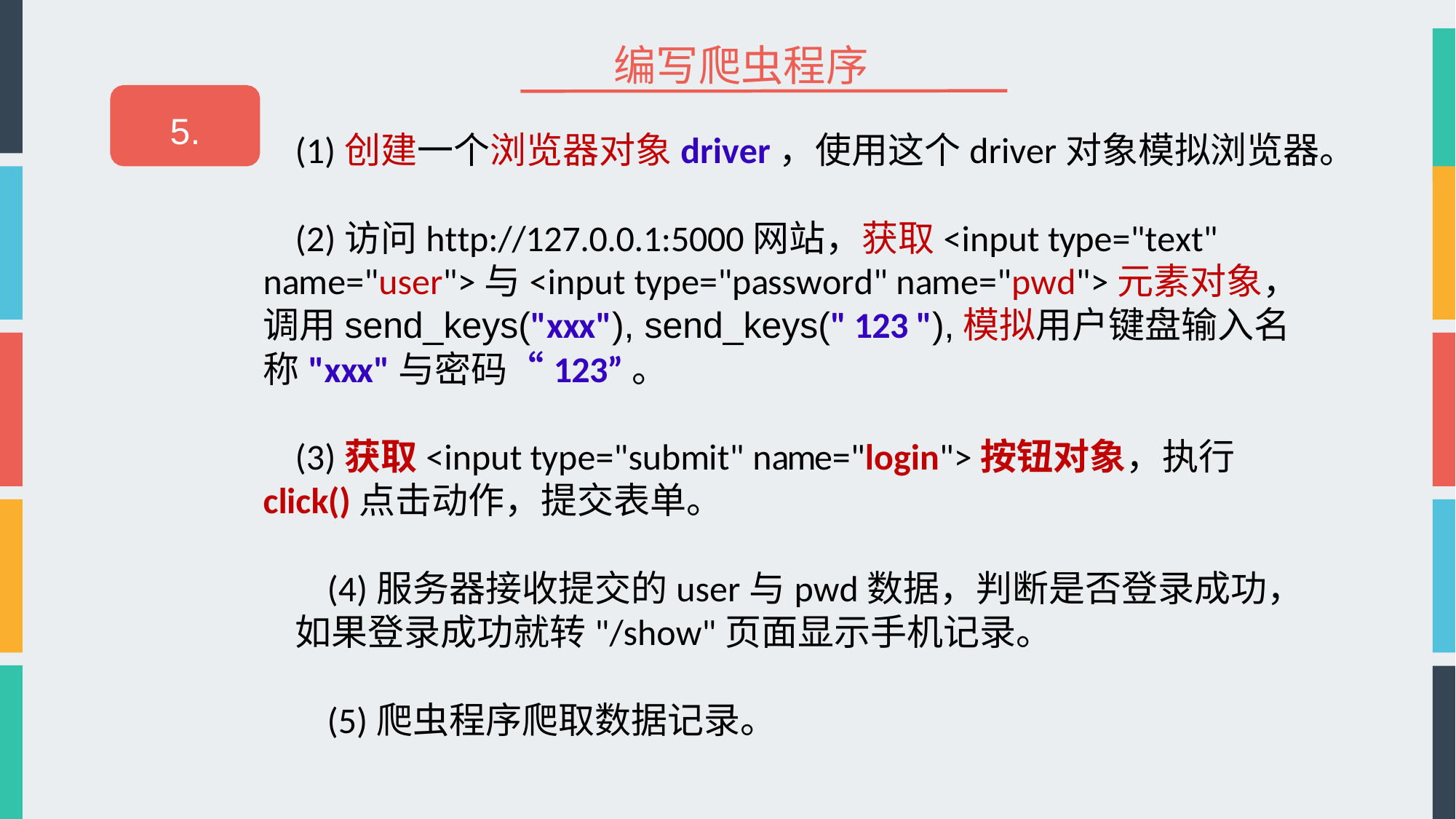

# 编写爬虫程序

5.
(1)创建一个浏览器对象driver，使用这个driver对象模拟浏览器。

(2)访问http://127.0.0.1:5000网站，获取<input type="text" name="user">与<input type="password" name="pwd">元素对象，调用send_keys("xxx"), send_keys(" 123 "),模拟用户键盘输入名称"xxx"与密码“123”。

(3)获取<input type="submit" name="login">按钮对象，执行click()点击动作，提交表单。

(4)服务器接收提交的user与pwd数据，判断是否登录成功，如果登录成功就转"/show"页面显示手机记录。

(5)爬虫程序爬取数据记录。